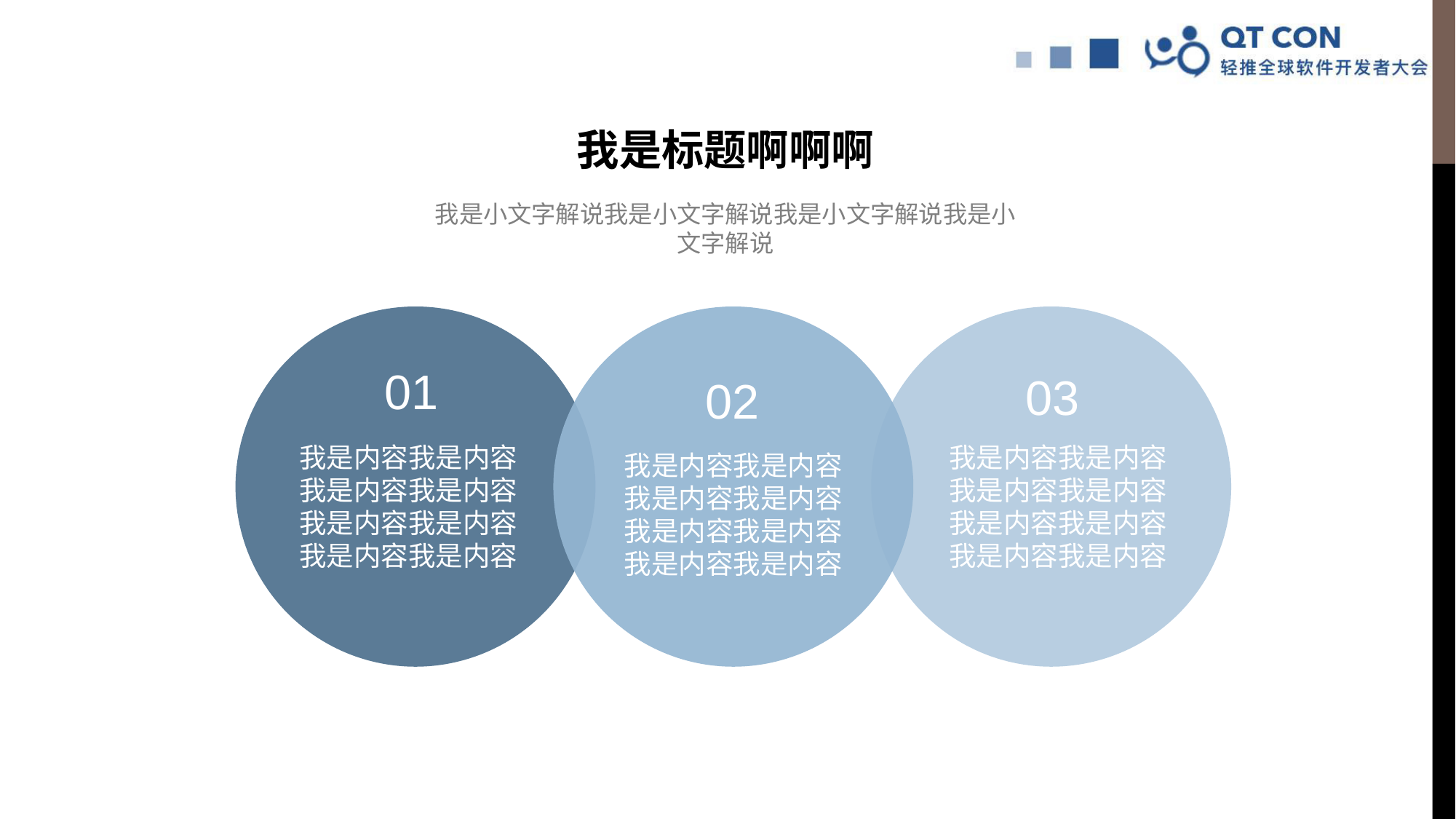

我是标题啊啊啊
我是小文字解说我是小文字解说我是小文字解说我是小文字解说

01
03
02
我是内容我是内容
我是内容我是内容
我是内容我是内容
我是内容我是内容

我是内容我是内容
我是内容我是内容
我是内容我是内容
我是内容我是内容

我是内容我是内容
我是内容我是内容
我是内容我是内容
我是内容我是内容